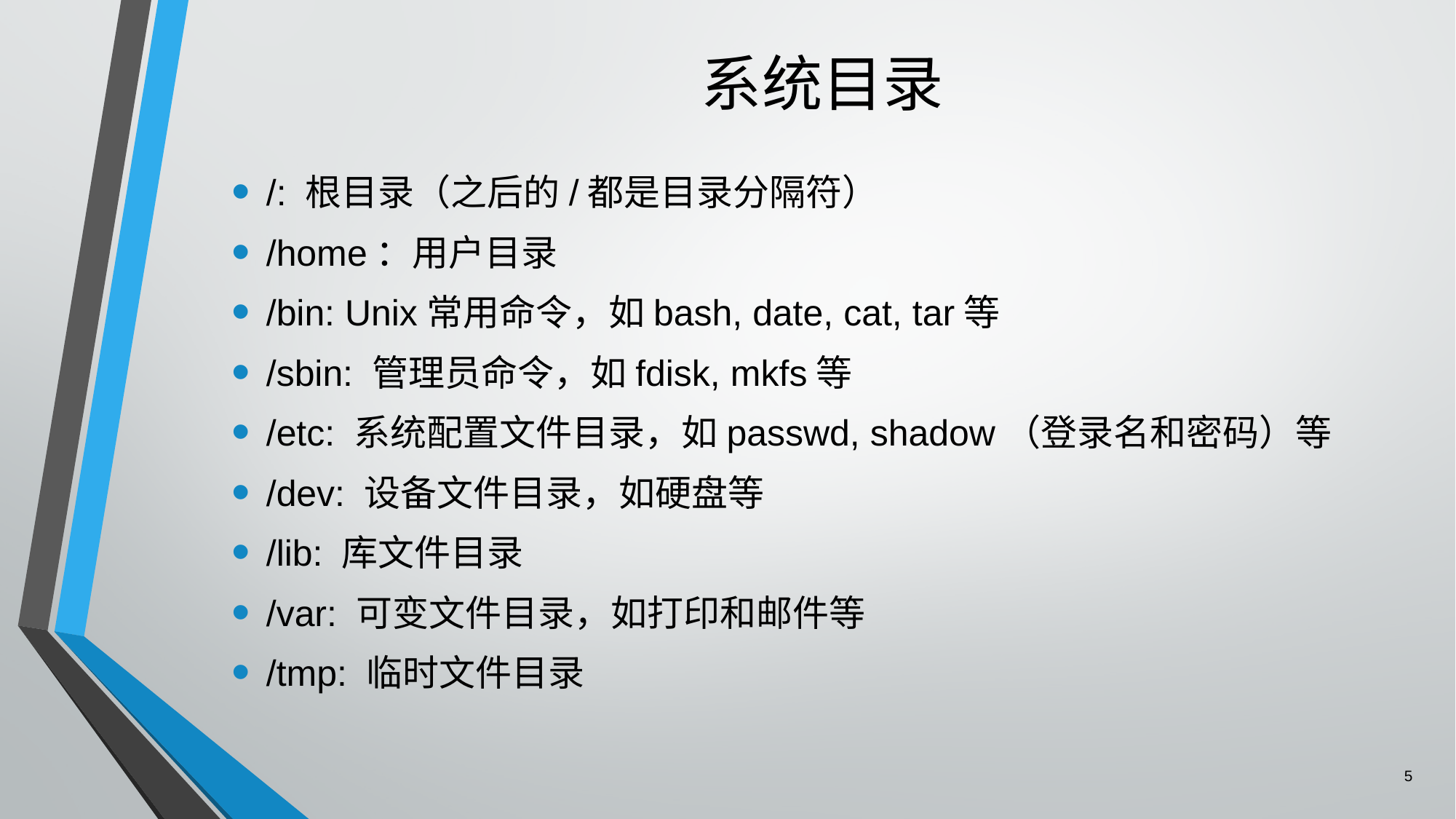

# 系统目录
/: 根目录（之后的/都是目录分隔符）
/home：用户目录
/bin: Unix常用命令，如bash, date, cat, tar等
/sbin: 管理员命令，如fdisk, mkfs等
/etc: 系统配置文件目录，如passwd, shadow（登录名和密码）等
/dev: 设备文件目录，如硬盘等
/lib: 库文件目录
/var: 可变文件目录，如打印和邮件等
/tmp: 临时文件目录

5